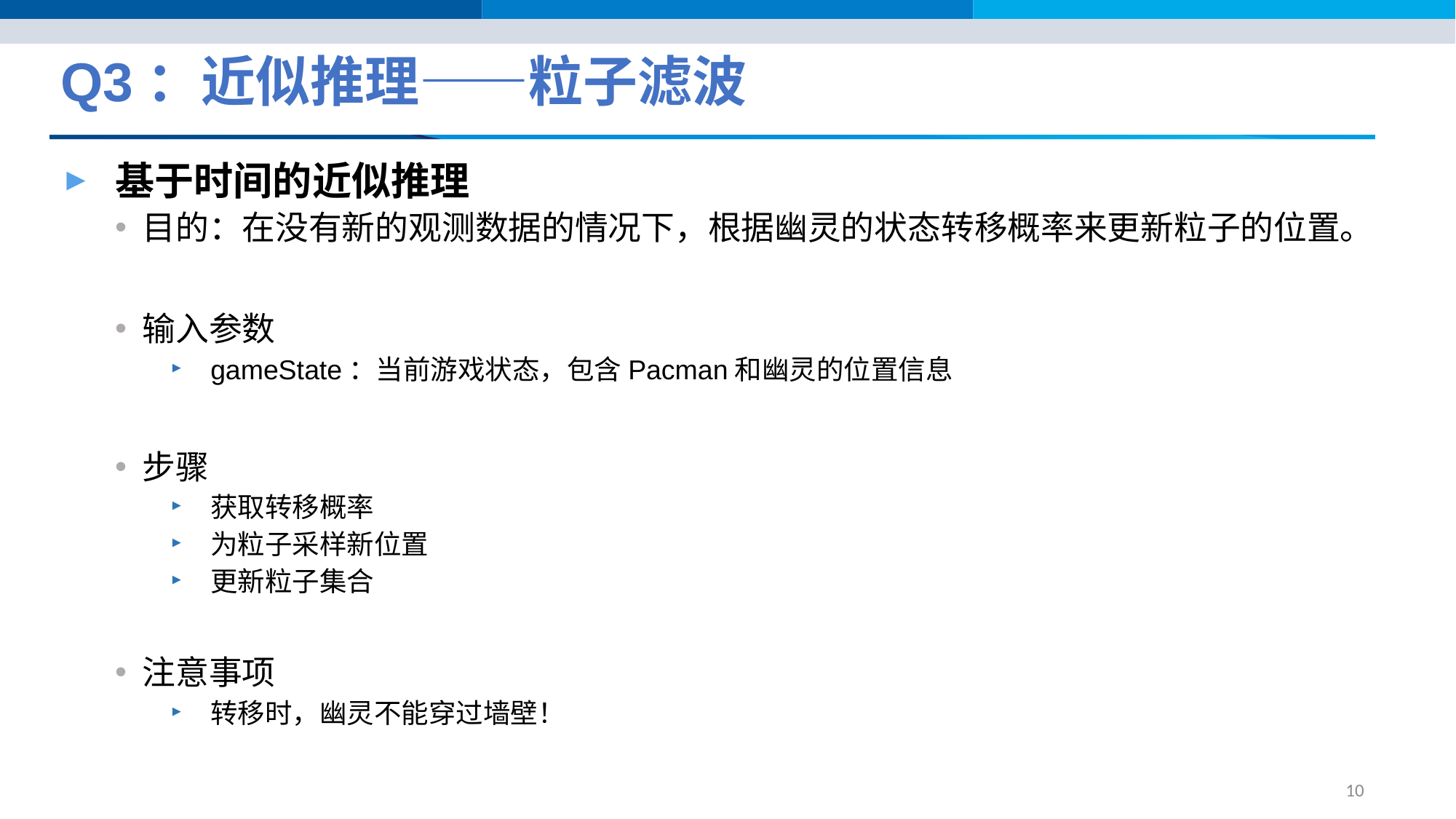

# Q3：近似推理——粒子滤波
基于时间的近似推理
目的：在没有新的观测数据的情况下，根据幽灵的状态转移概率来更新粒子的位置。

输入参数
gameState：当前游戏状态，包含Pacman和幽灵的位置信息

步骤
获取转移概率
为粒子采样新位置
更新粒子集合

注意事项
转移时，幽灵不能穿过墙壁！
10